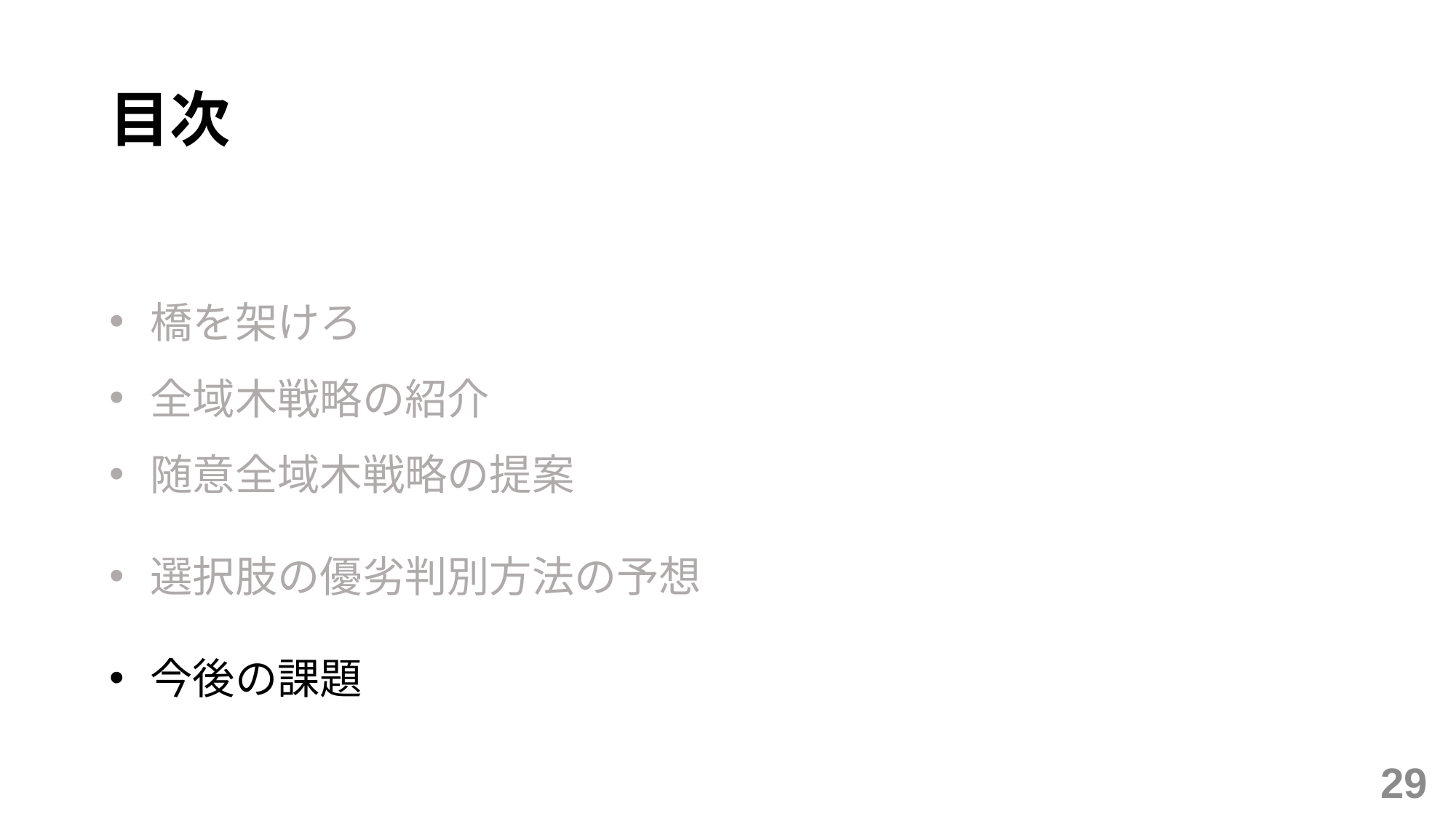

# 目次
橋を架けろ
全域木戦略の紹介
随意全域木戦略の提案
選択肢の優劣判別方法の予想
今後の課題

29